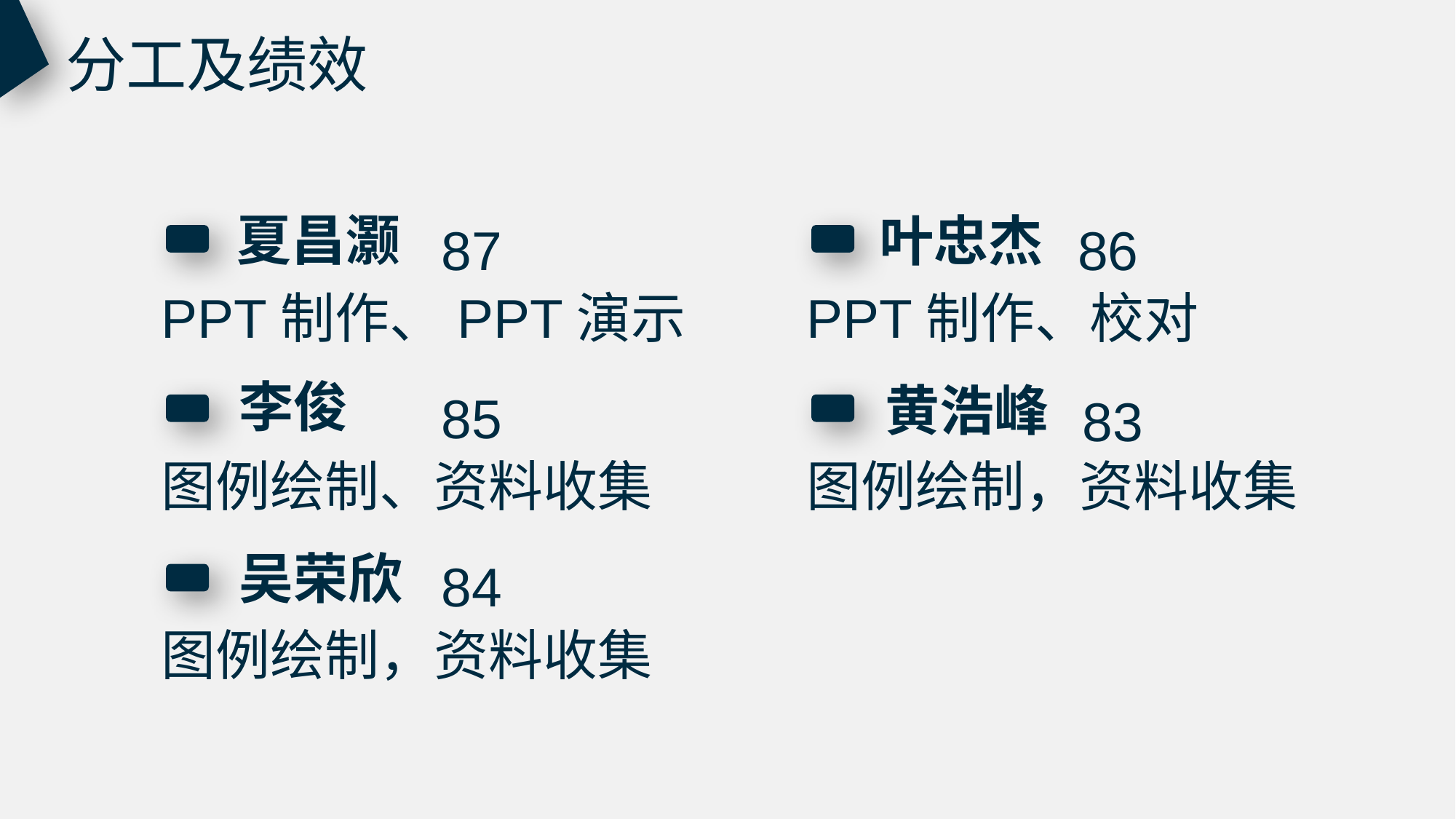

分工及绩效
86
87
夏昌灏
叶忠杰

PPT制作、PPT演示
PPT制作、校对
85
83
李俊
黄浩峰

图例绘制、资料收集
图例绘制，资料收集
84
吴荣欣

图例绘制，资料收集